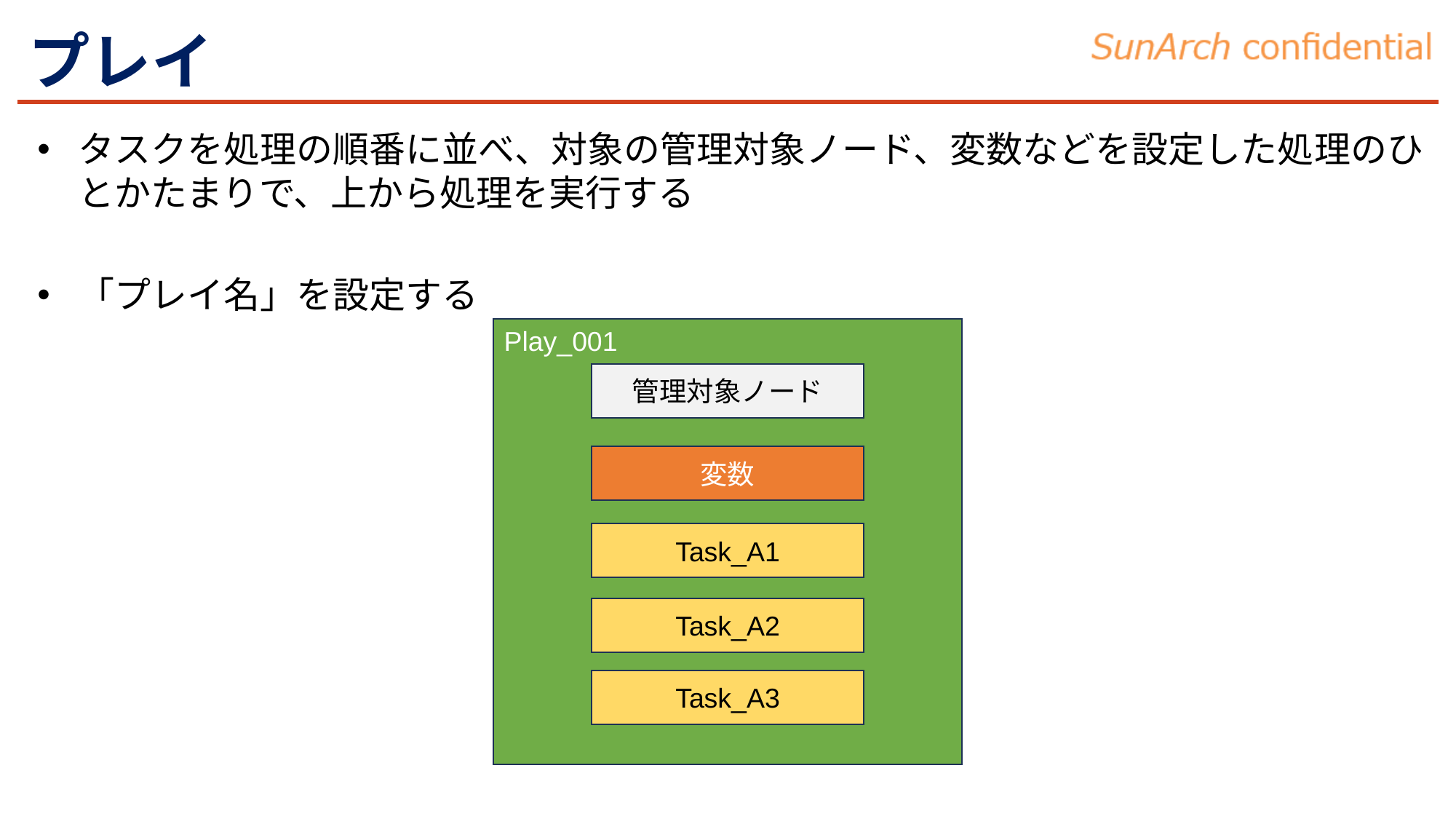

# プレイ
タスクを処理の順番に並べ、対象の管理対象ノード、変数などを設定した処理のひとかたまりで、上から処理を実行する

「プレイ名」を設定する

Play_001

管理対象ノード
変数
Task_A1
Task_A2
Task_A3